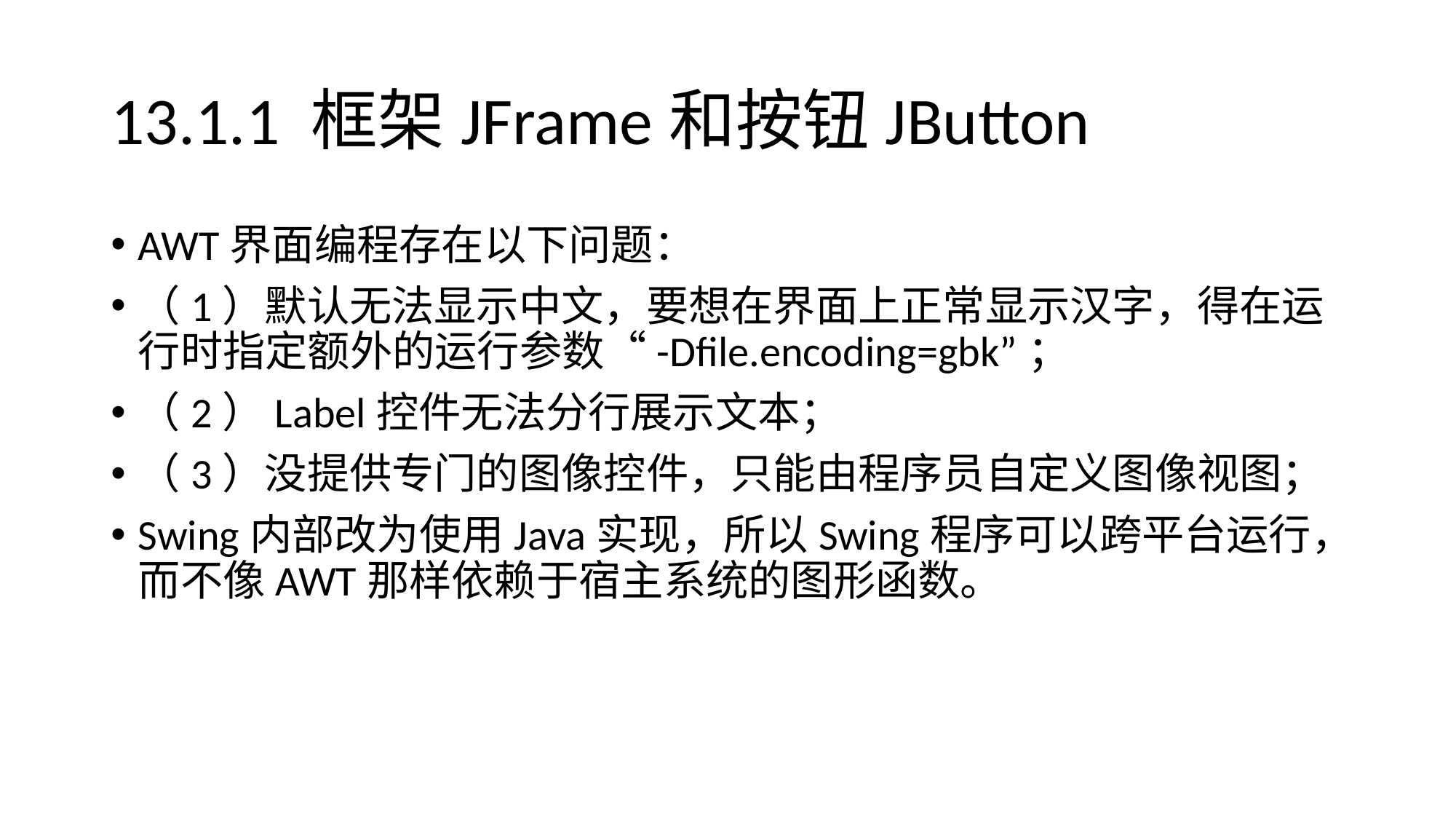

# 13.1.1 框架JFrame和按钮JButton
AWT界面编程存在以下问题：
（1）默认无法显示中文，要想在界面上正常显示汉字，得在运行时指定额外的运行参数“-Dfile.encoding=gbk”；
（2）Label控件无法分行展示文本；
（3）没提供专门的图像控件，只能由程序员自定义图像视图；
Swing内部改为使用Java实现，所以Swing程序可以跨平台运行，而不像AWT那样依赖于宿主系统的图形函数。